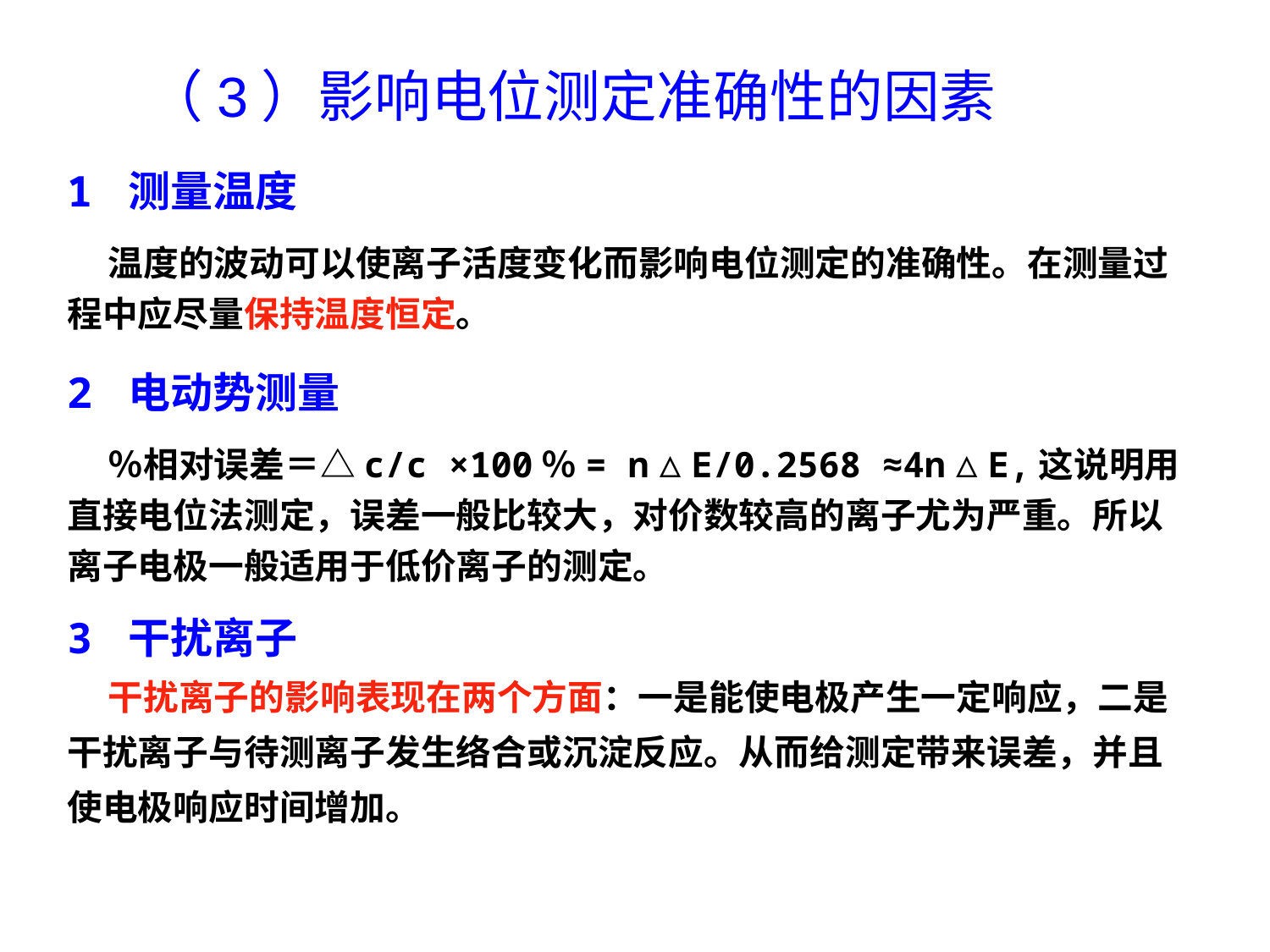

# （3）影响电位测定准确性的因素
1 测量温度
    温度的波动可以使离子活度变化而影响电位测定的准确性。在测量过程中应尽量保持温度恒定。
2 电动势测量
    ％相对误差＝△c/c ×100％= n△E/0.2568 ≈4n△E,这说明用直接电位法测定，误差一般比较大，对价数较高的离子尤为严重。所以离子电极一般适用于低价离子的测定。
3 干扰离子
    干扰离子的影响表现在两个方面：一是能使电极产生一定响应，二是干扰离子与待测离子发生络合或沉淀反应。从而给测定带来误差，并且使电极响应时间增加。